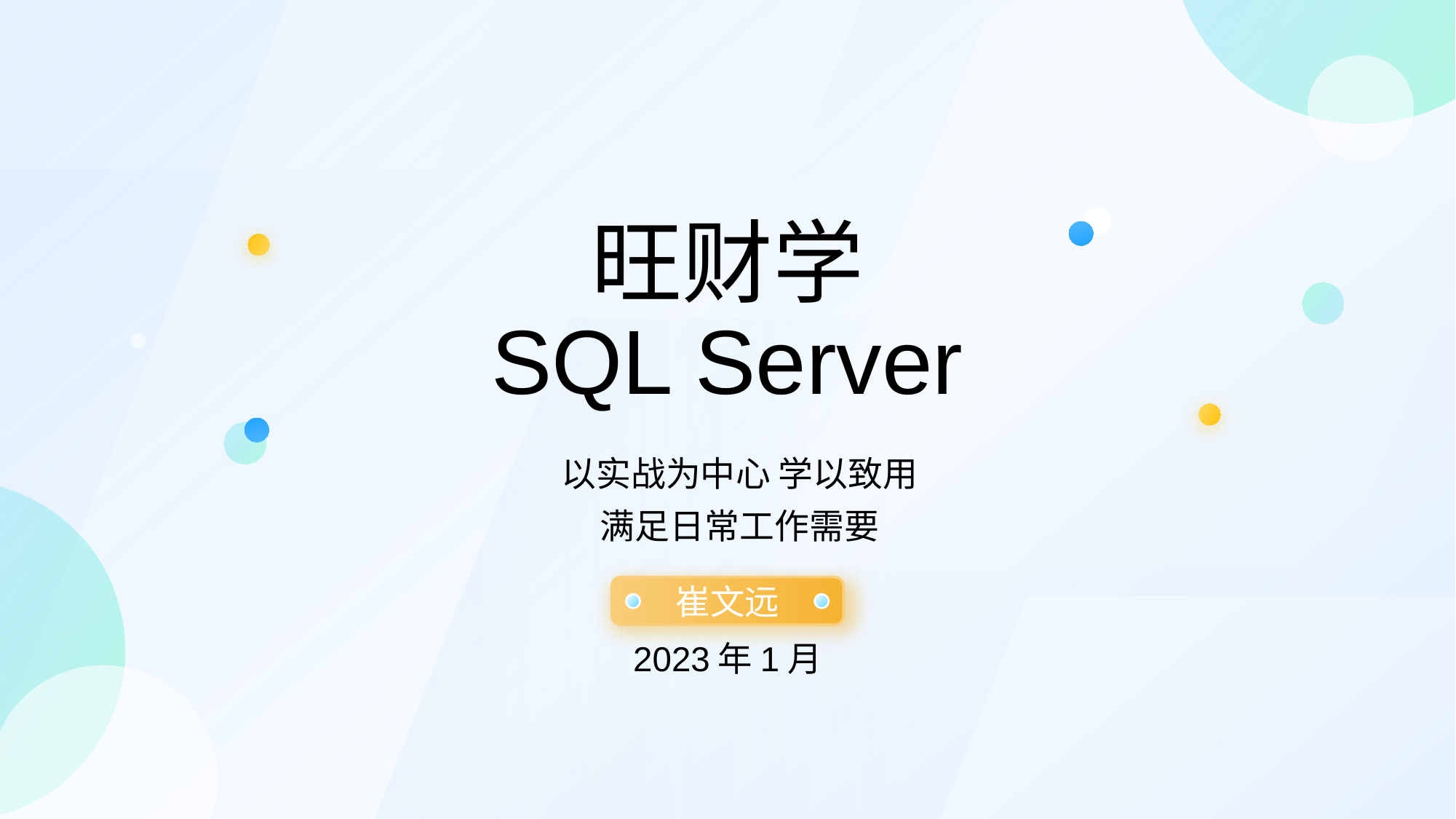

# 旺财学 SQL Server
以实战为中心 学以致用
满足日常工作需要
崔文远
2023年1月